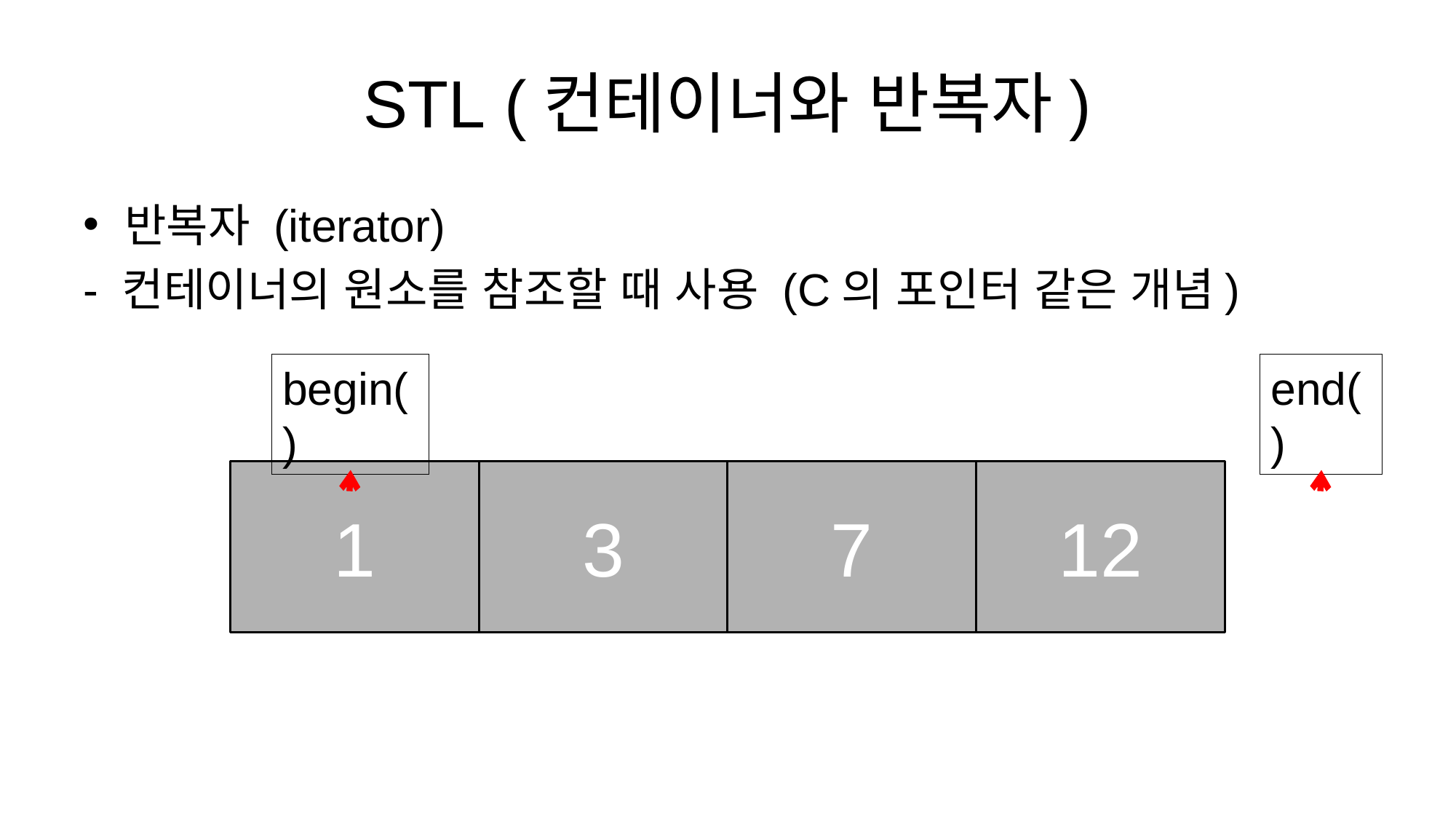

# STL (컨테이너와 반복자)
반복자 (iterator)
- 컨테이너의 원소를 참조할 때 사용 (C의 포인터 같은 개념)

begin()
end()
1
3
7
12